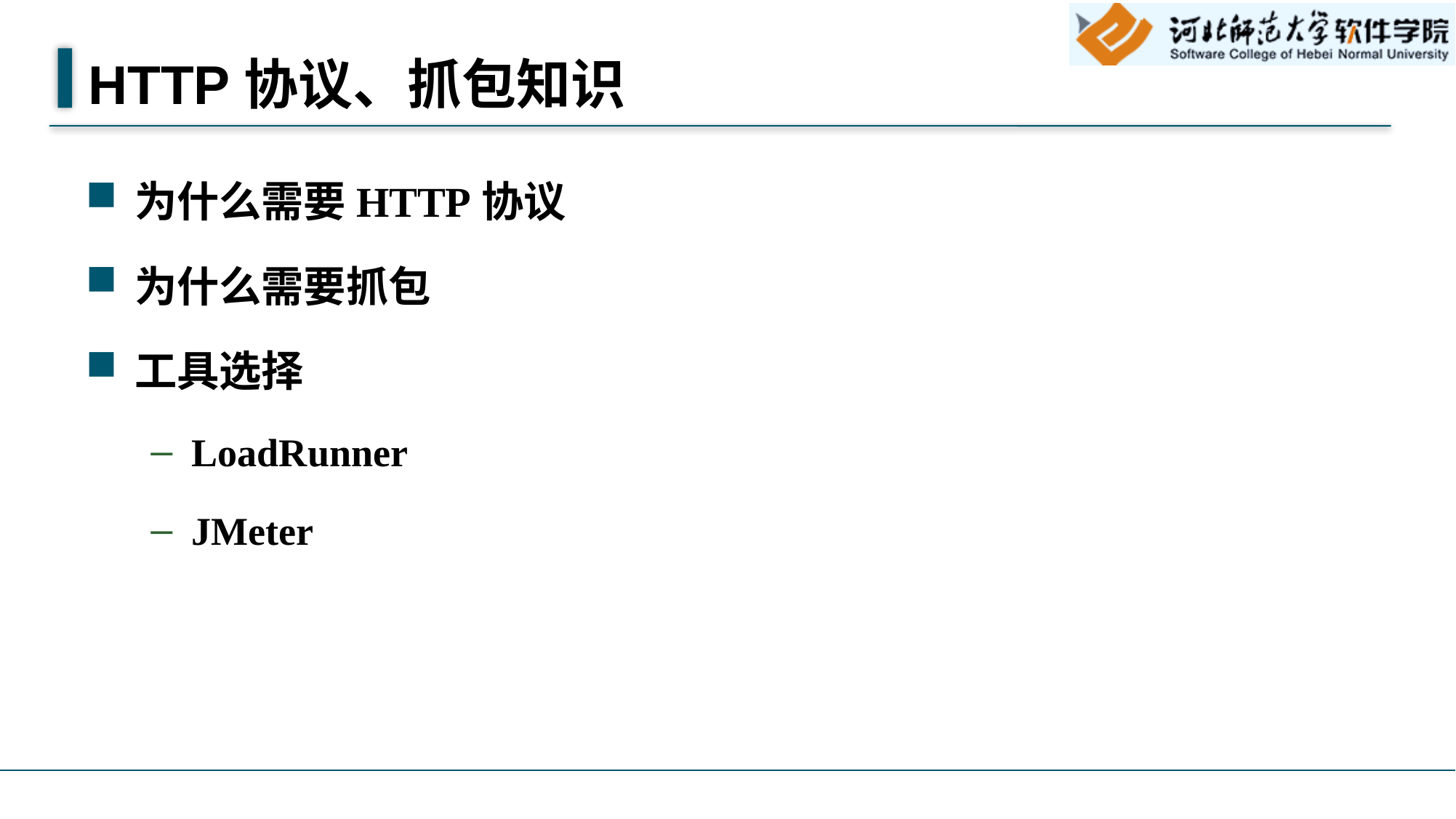

# HTTP协议、抓包知识
为什么需要HTTP协议
为什么需要抓包
工具选择
LoadRunner
JMeter